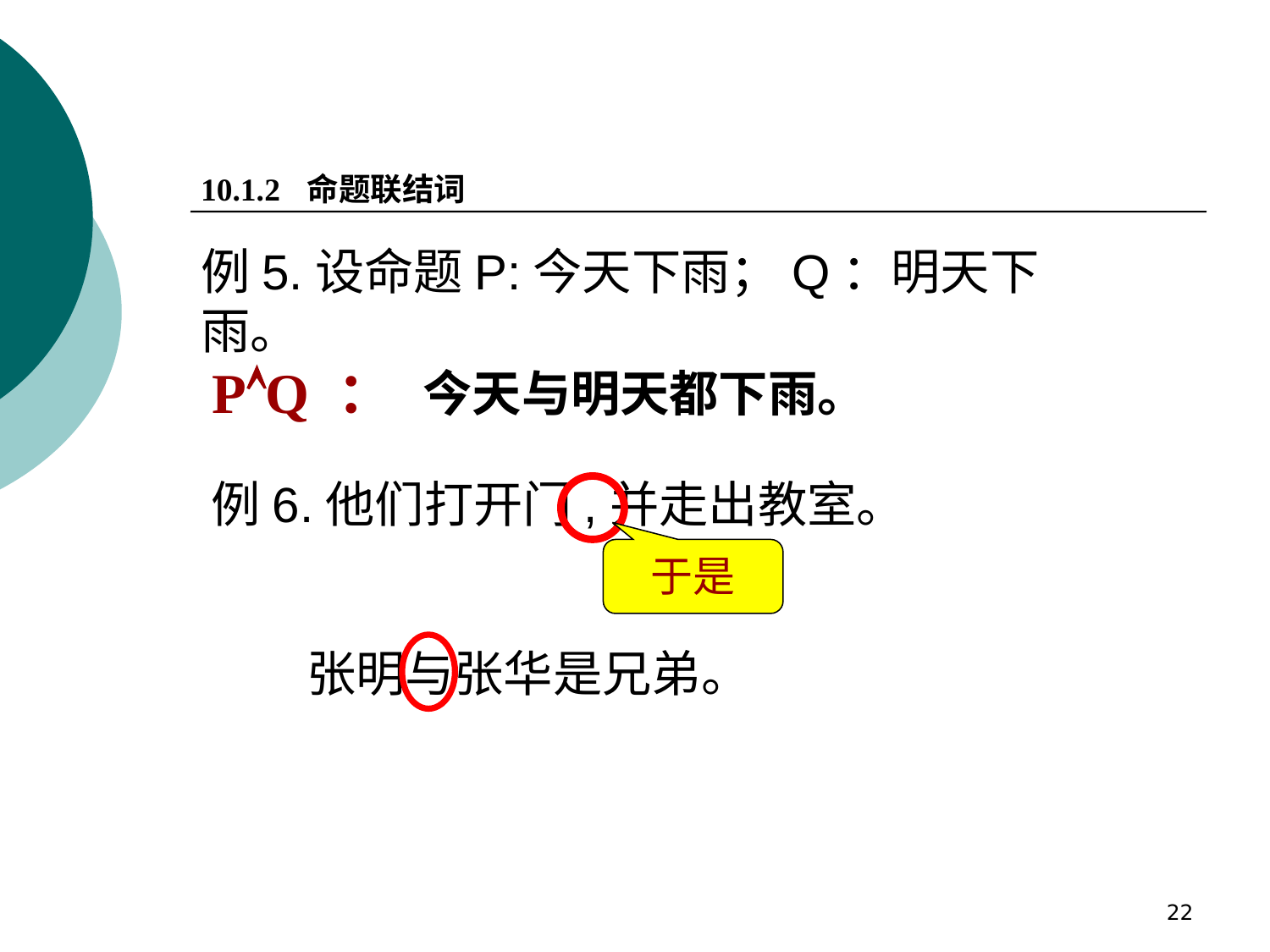

10.1.2 命题联结词
例5.设命题P:今天下雨；Q：明天下雨。
P∧Q ：
今天与明天都下雨。
例6.他们打开门,并走出教室。

于是

张明与张华是兄弟。
22